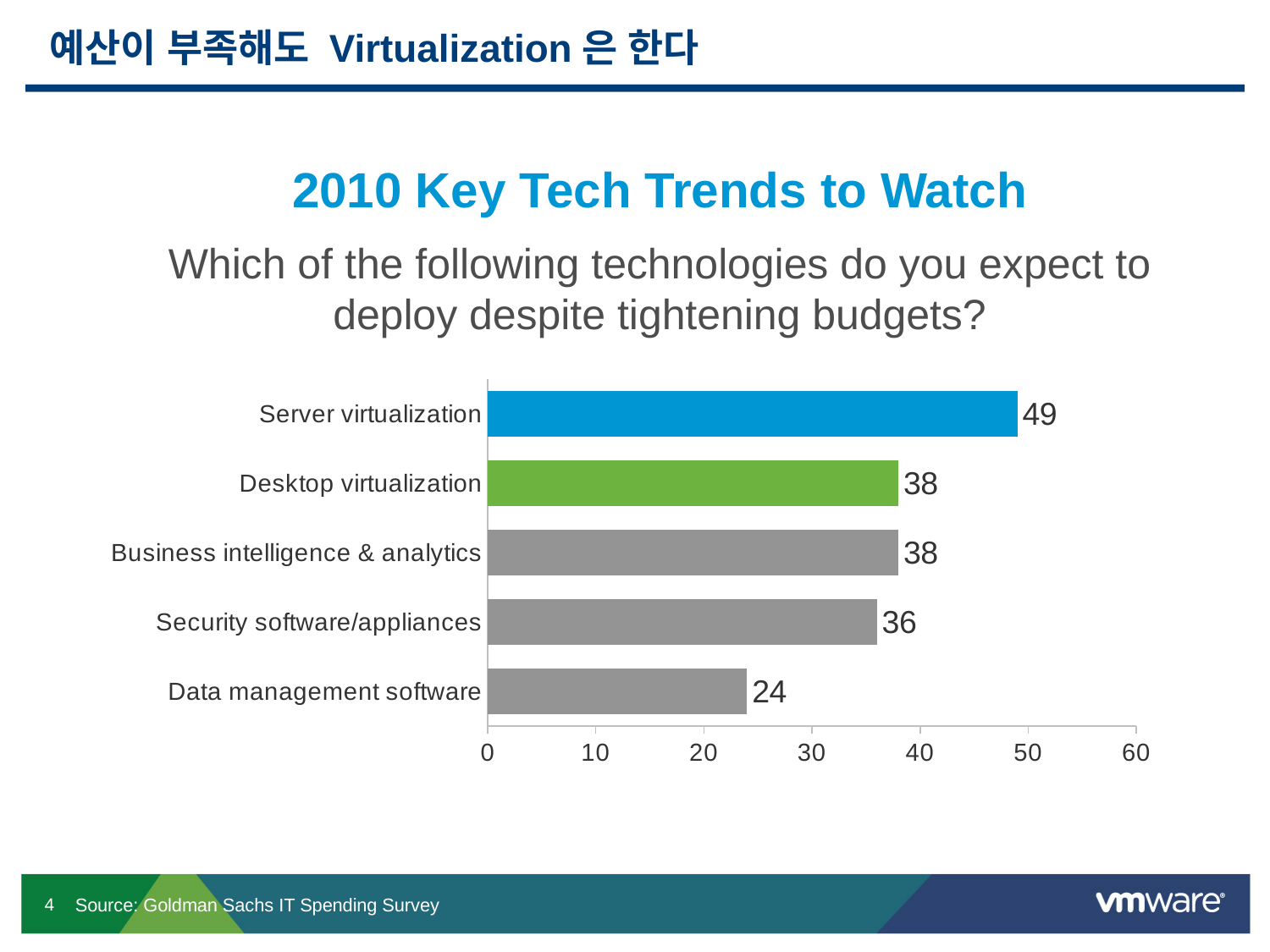

# 예산이 부족해도 Virtualization은 한다
2010 Key Tech Trends to Watch
Which of the following technologies do you expect to deploy despite tightening budgets?

### Chart

| Category | Column1 |
|---|---|
| Data management software | 24.0 |
| Security software/appliances | 36.0 |
| Business intelligence & analytics | 38.0 |
| Desktop virtualization | 38.0 |
| Server virtualization | 49.0 |
Source: Goldman Sachs IT Spending Survey